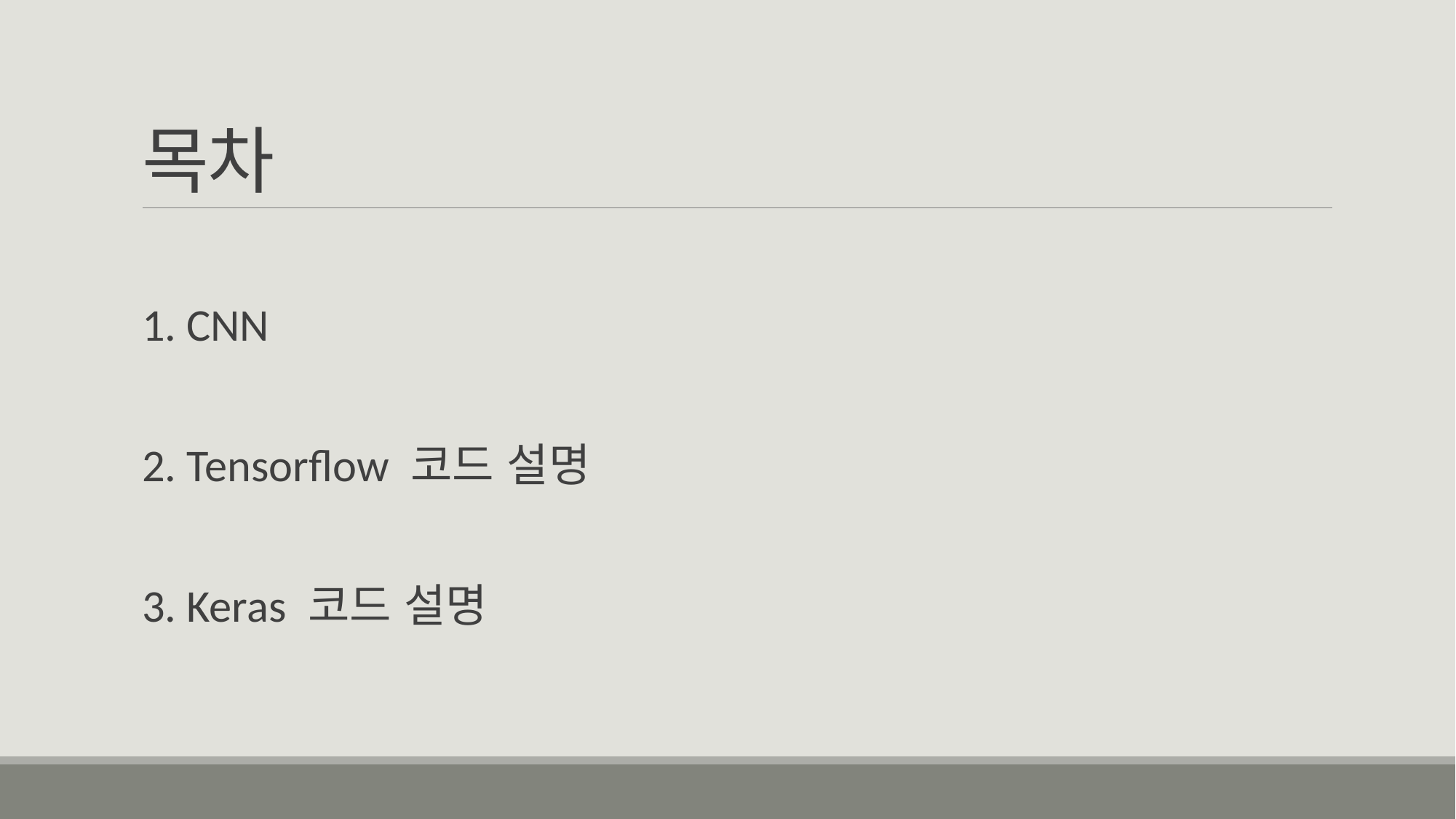

# 목차

1. CNN

2. Tensorflow 코드 설명

3. Keras 코드 설명